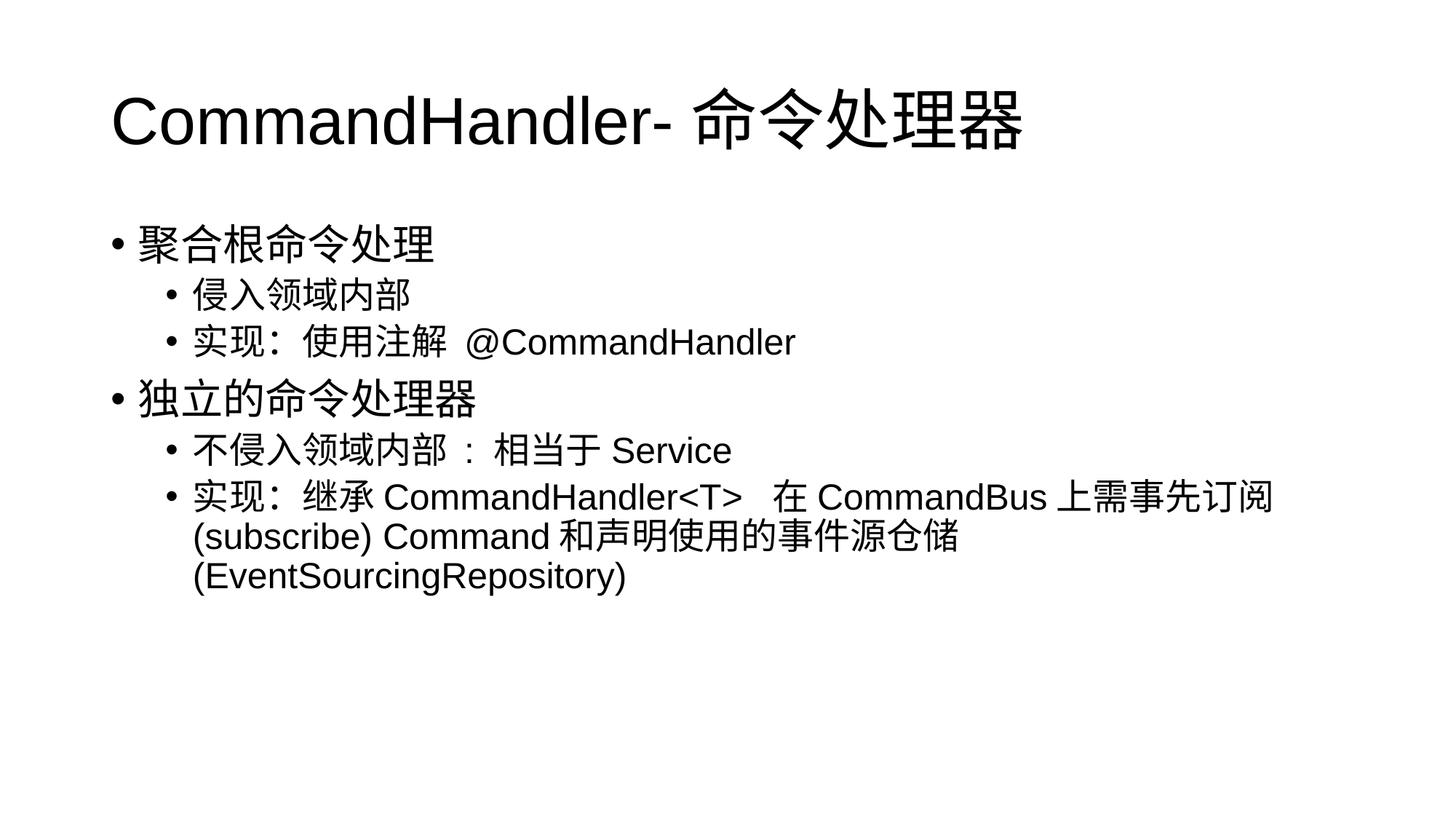

# CommandHandler-命令处理器
聚合根命令处理
侵入领域内部
实现：使用注解 @CommandHandler
独立的命令处理器
不侵入领域内部 : 相当于Service
实现：继承CommandHandler<T>  在CommandBus上需事先订阅 (subscribe) Command和声明使用的事件源仓储 (EventSourcingRepository)